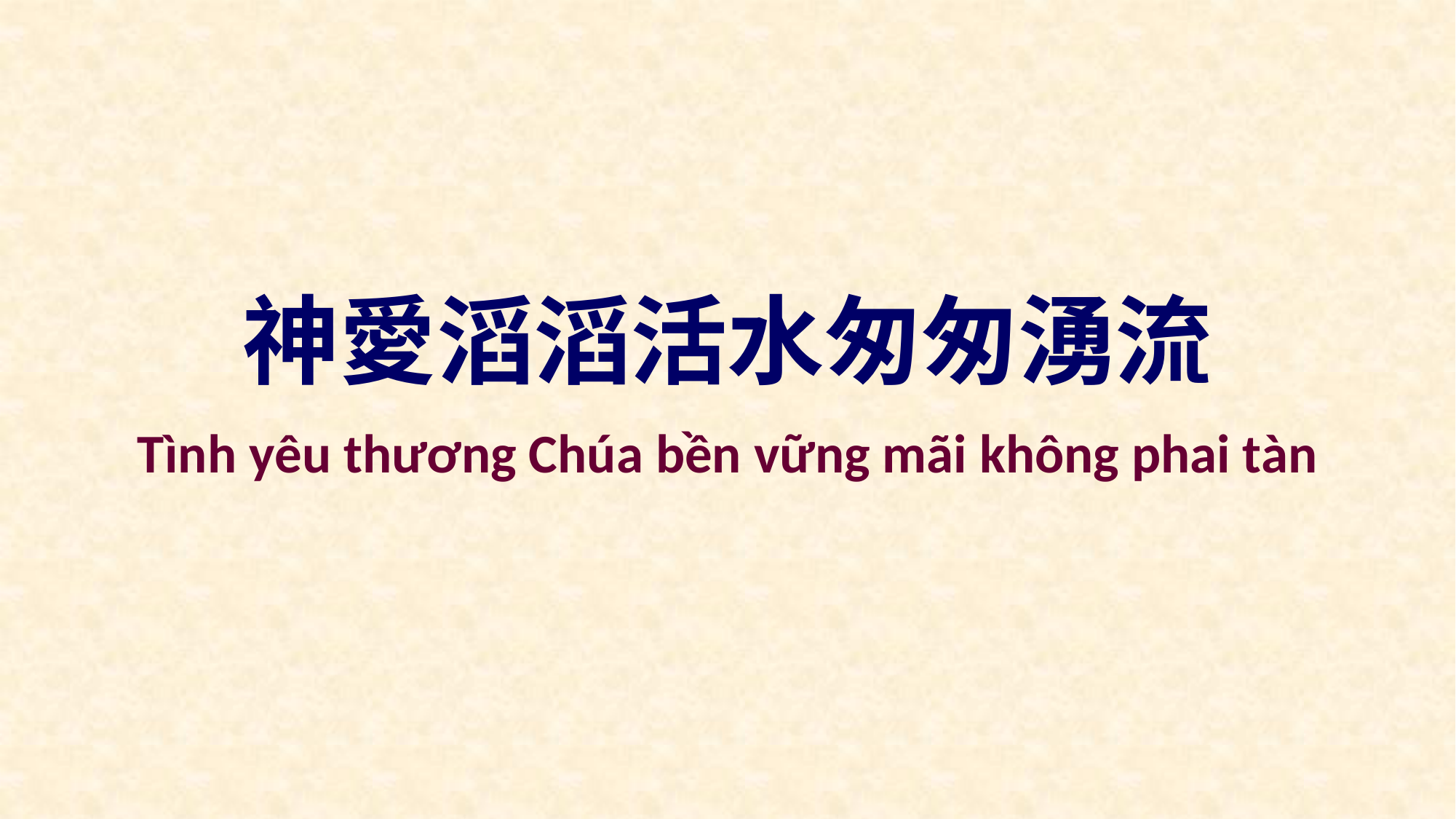

神愛滔滔活水匆匆湧流
Tình yêu thương Chúa bền vững mãi không phai tàn